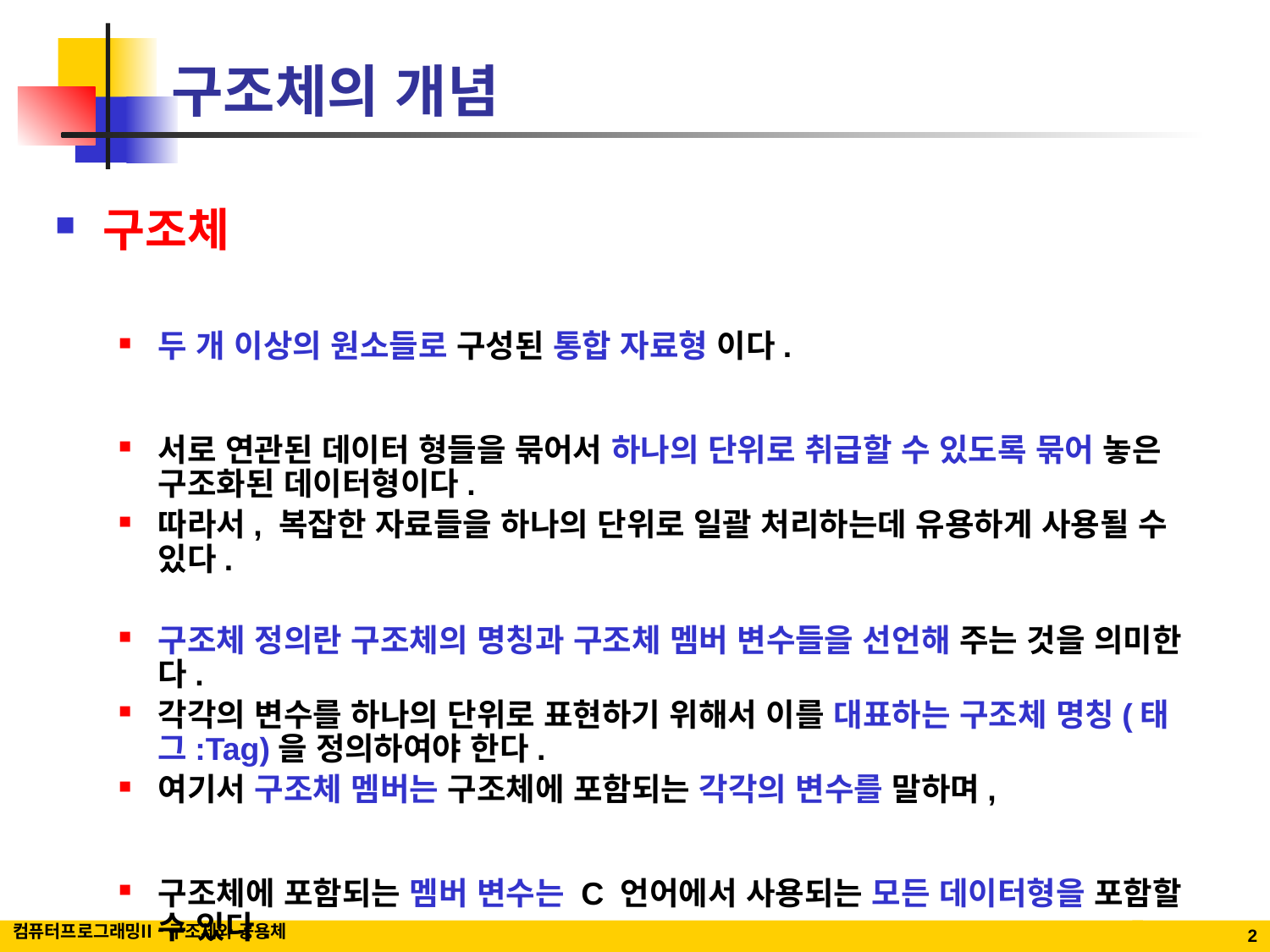

# 구조체의 개념
구조체

두 개 이상의 원소들로 구성된 통합 자료형 이다.

서로 연관된 데이터 형들을 묶어서 하나의 단위로 취급할 수 있도록 묶어 놓은 구조화된 데이터형이다.
따라서, 복잡한 자료들을 하나의 단위로 일괄 처리하는데 유용하게 사용될 수 있다.

구조체 정의란 구조체의 명칭과 구조체 멤버 변수들을 선언해 주는 것을 의미한다.
각각의 변수를 하나의 단위로 표현하기 위해서 이를 대표하는 구조체 명칭(태그:Tag)을 정의하여야 한다.
여기서 구조체 멤버는 구조체에 포함되는 각각의 변수를 말하며,

구조체에 포함되는 멤버 변수는 C 언어에서 사용되는 모든 데이터형을 포함할 수 있다.
컴퓨터프로그래밍II - 구조체와 공용체
2